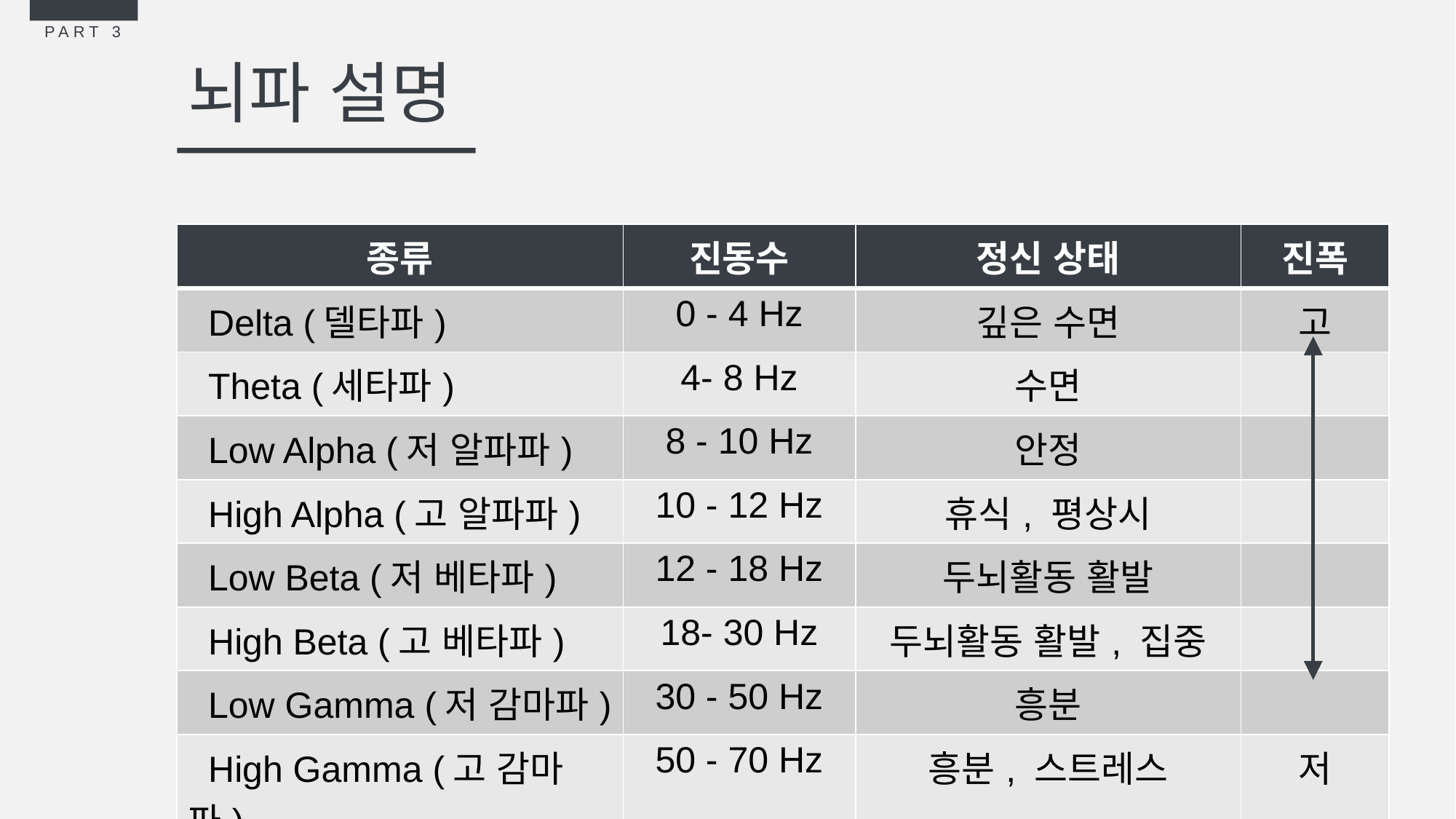

PART 3
# 뇌파 설명
| 종류 | 진동수 | 정신 상태 | 진폭 |
| --- | --- | --- | --- |
| Delta (델타파) | 0 - 4 Hz | 깊은 수면 | 고 |
| Theta (세타파) | 4- 8 Hz | 수면 |  |
| Low Alpha (저 알파파) | 8 - 10 Hz | 안정 |  |
| High Alpha (고 알파파) | 10 - 12 Hz | 휴식, 평상시 |  |
| Low Beta (저 베타파) | 12 - 18 Hz | 두뇌활동 활발 |  |
| High Beta (고 베타파) | 18- 30 Hz | 두뇌활동 활발, 집중 |  |
| Low Gamma (저 감마파) | 30 - 50 Hz | 흥분 |  |
| High Gamma (고 감마파) | 50 - 70 Hz | 흥분, 스트레스 | 저 |